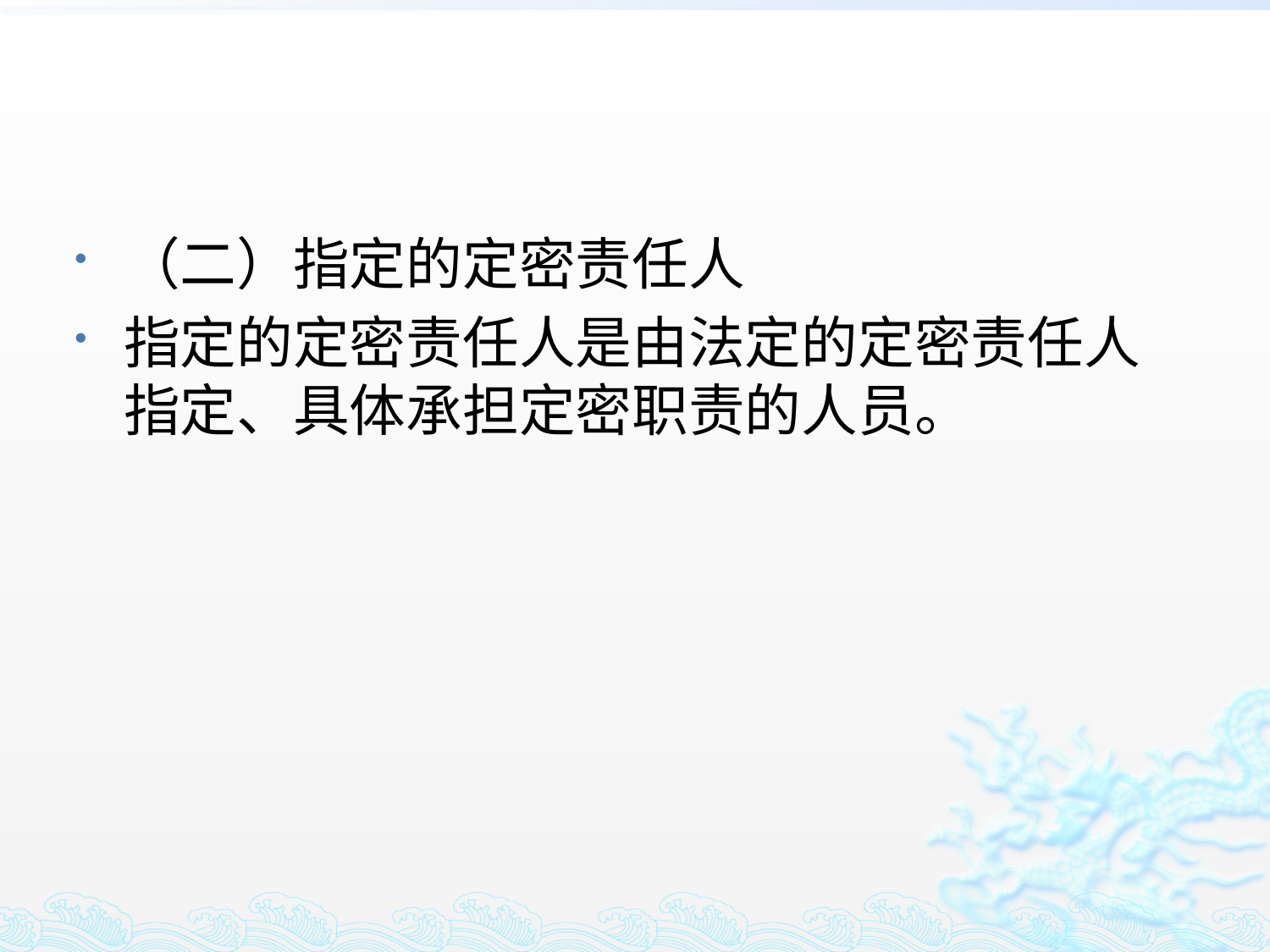

#
（二）指定的定密责任人
指定的定密责任人是由法定的定密责任人指定、具体承担定密职责的人员。